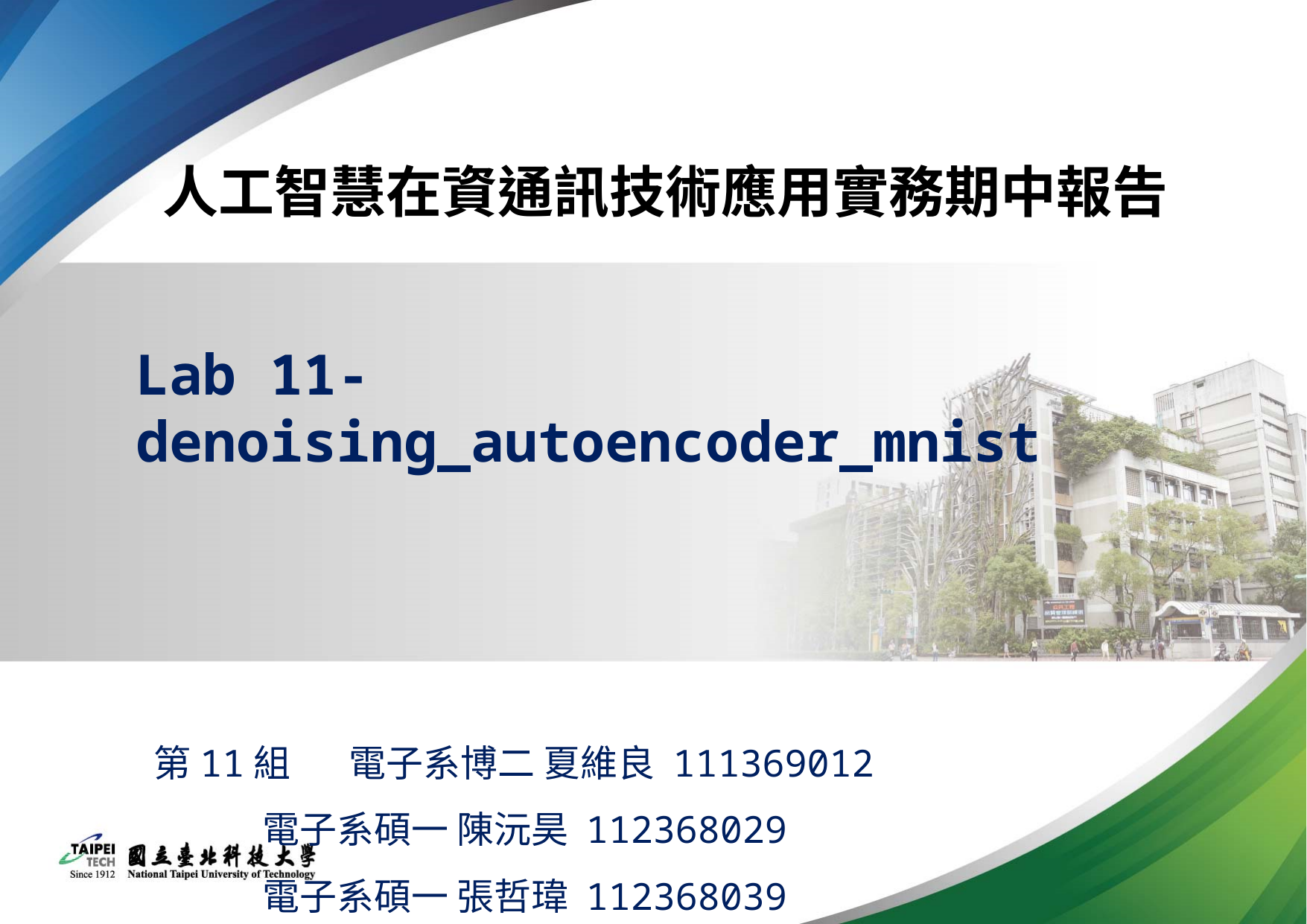

人工智慧在資通訊技術應用實務期中報告
Lab 11-denoising_autoencoder_mnist

 第11組       電子系博二 夏維良 111369012
              電子系碩一 陳沅昊 112368029
              電子系碩一 張哲瑋 112368039